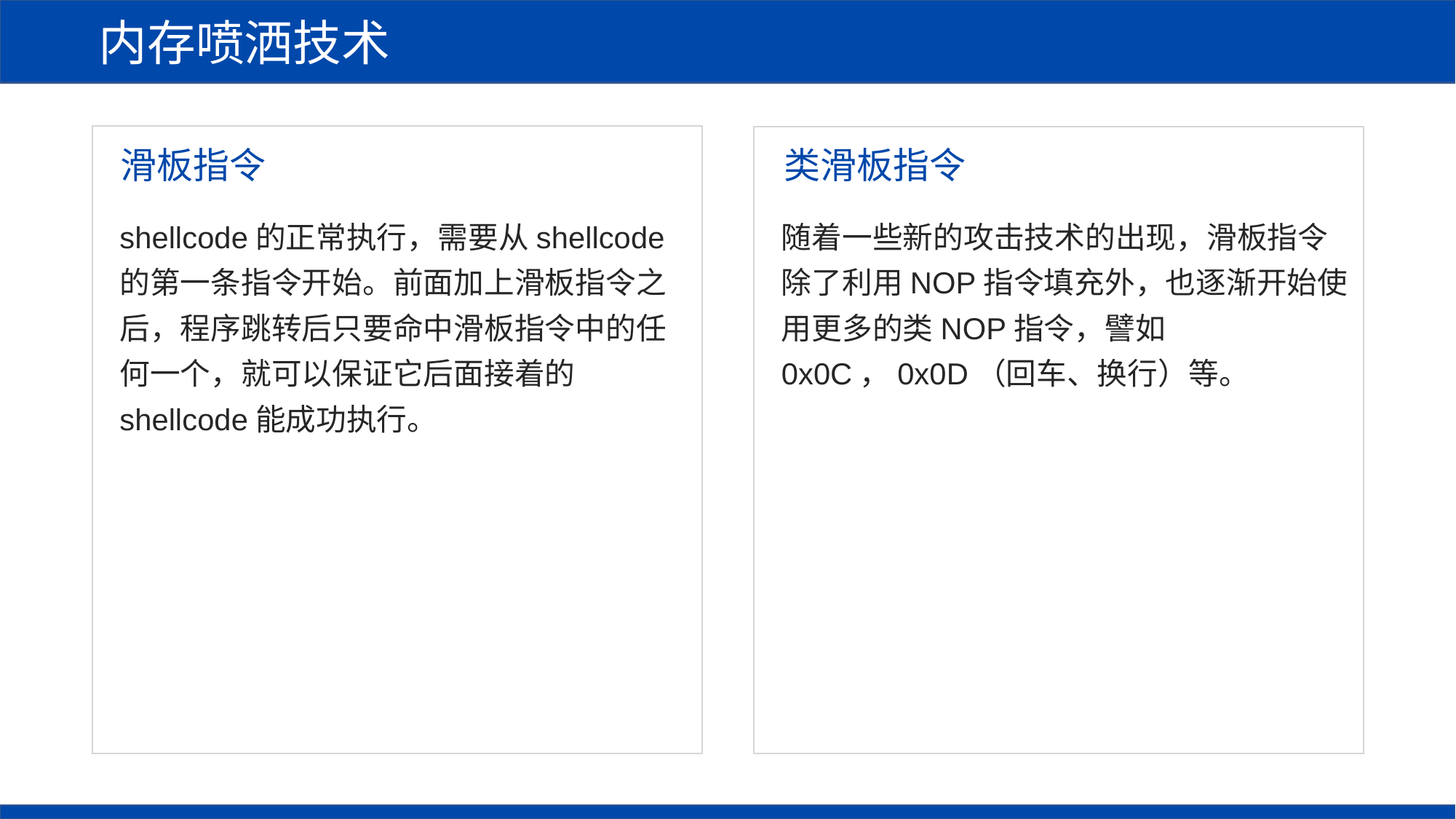

内存喷洒技术

滑板指令
类滑板指令
shellcode的正常执行，需要从shellcode的第一条指令开始。前面加上滑板指令之后，程序跳转后只要命中滑板指令中的任何一个，就可以保证它后面接着的shellcode能成功执行。
随着一些新的攻击技术的出现，滑板指令除了利用NOP指令填充外，也逐渐开始使用更多的类NOP指令，譬如0x0C，0x0D（回车、换行）等。